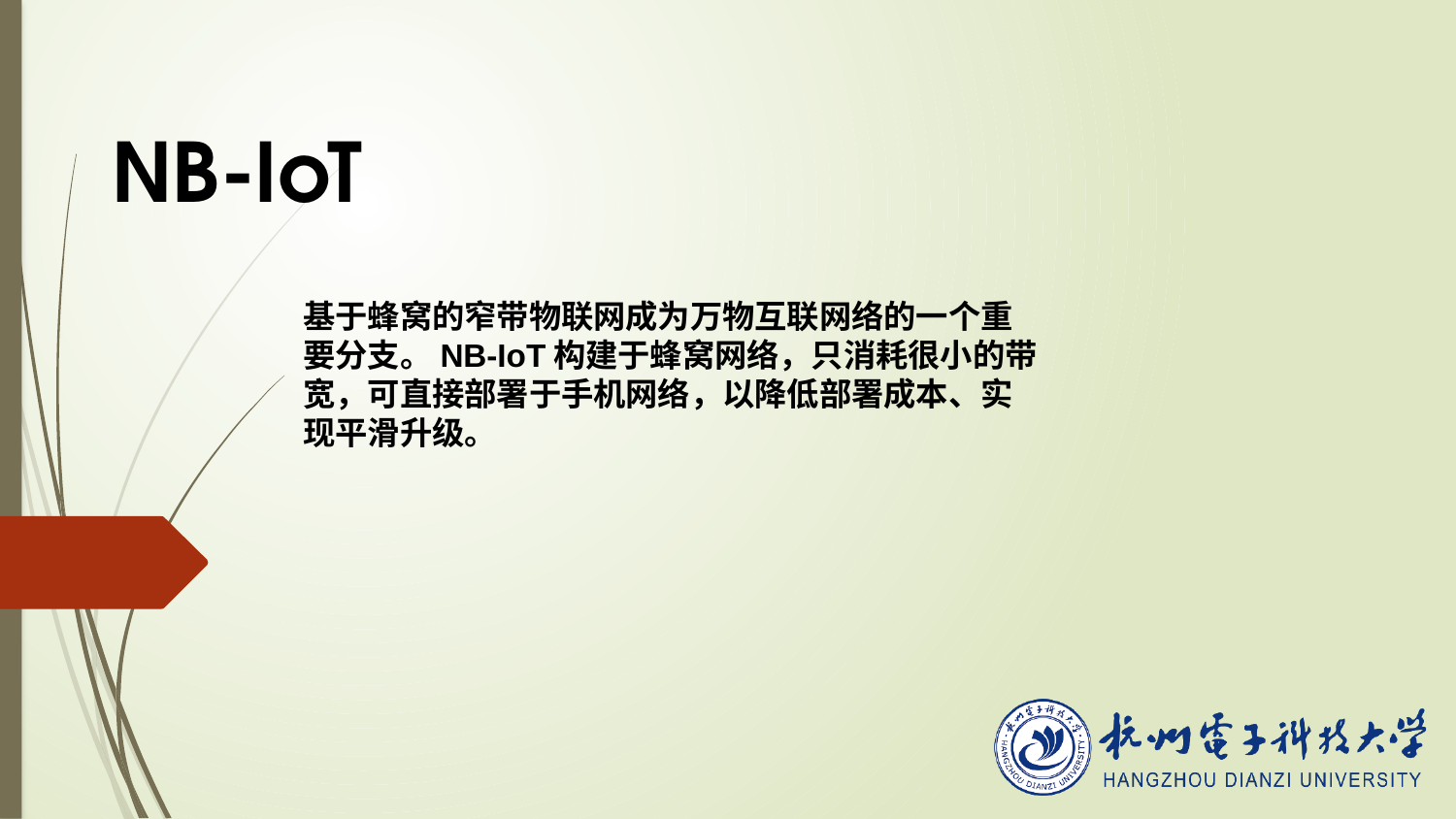

# NB-IoT
基于蜂窝的窄带物联网成为万物互联网络的一个重要分支。NB-IoT构建于蜂窝网络，只消耗很小的带宽，可直接部署于手机网络，以降低部署成本、实现平滑升级。